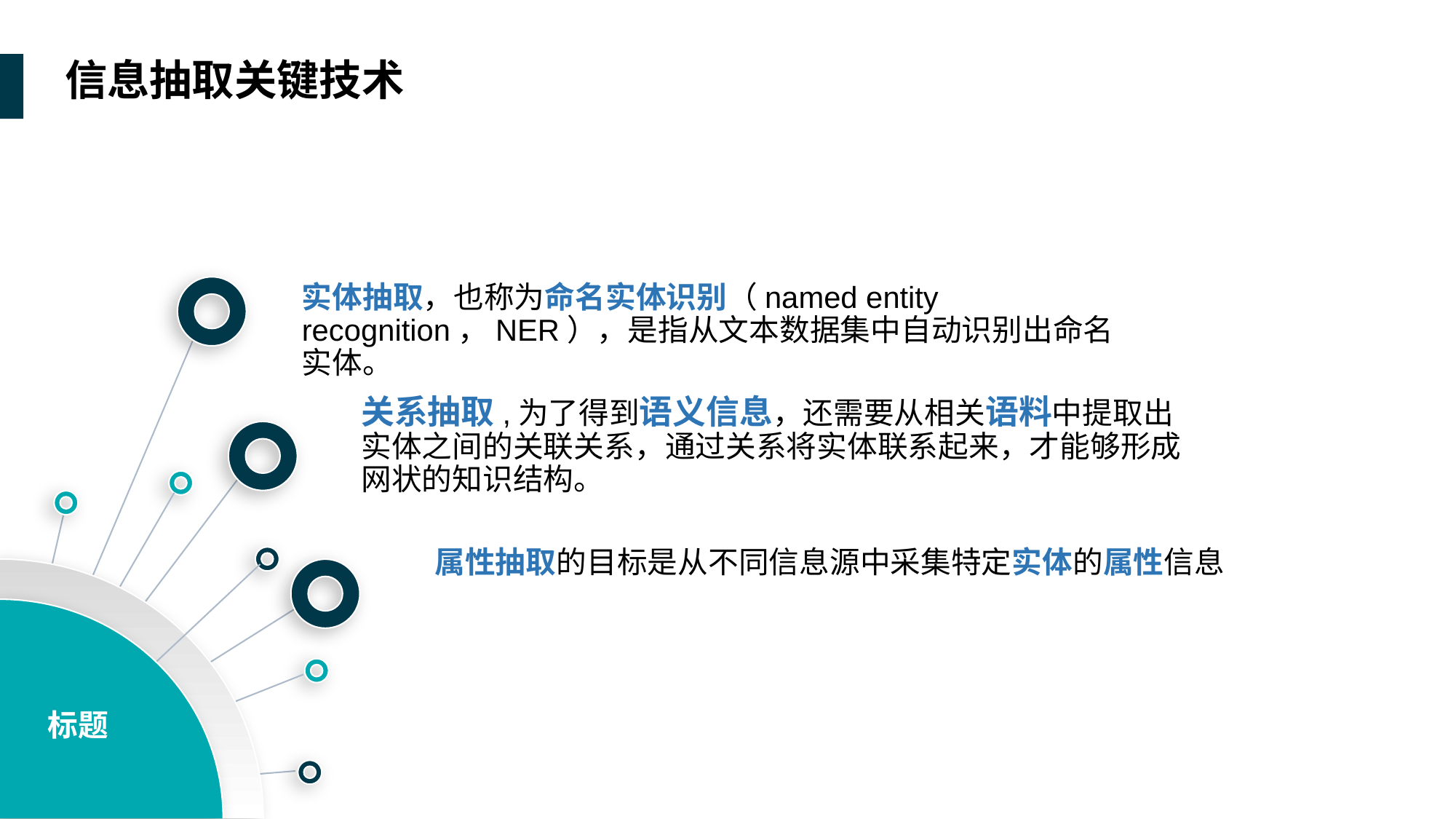

信息抽取关键技术
实体抽取，也称为命名实体识别（named entity recognition，NER），是指从文本数据集中自动识别出命名实体。
关系抽取,为了得到语义信息，还需要从相关语料中提取出实体之间的关联关系，通过关系将实体联系起来，才能够形成网状的知识结构。
属性抽取的目标是从不同信息源中采集特定实体的属性信息